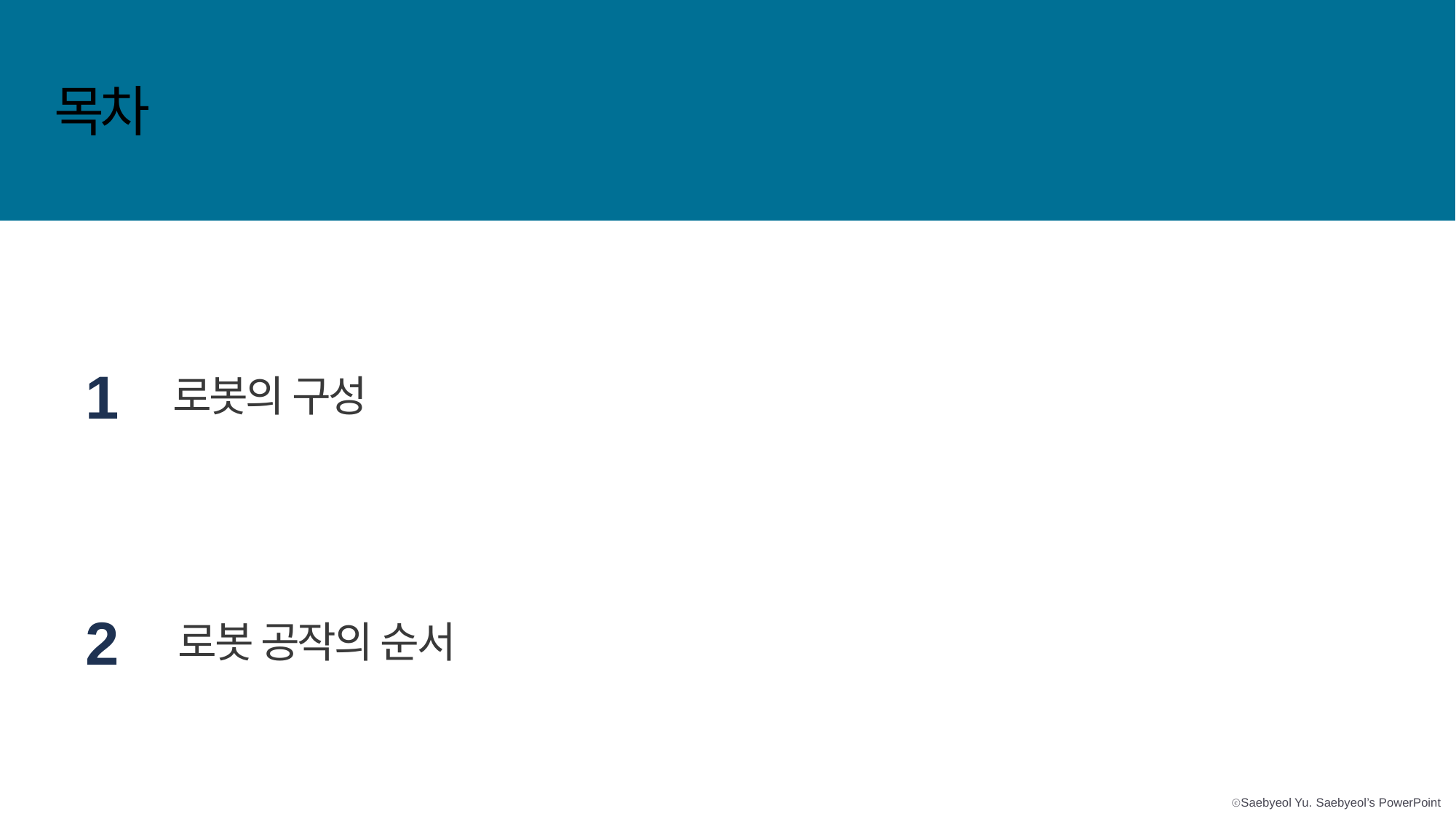

목차
1
로봇의 구성
2
로봇 공작의 순서